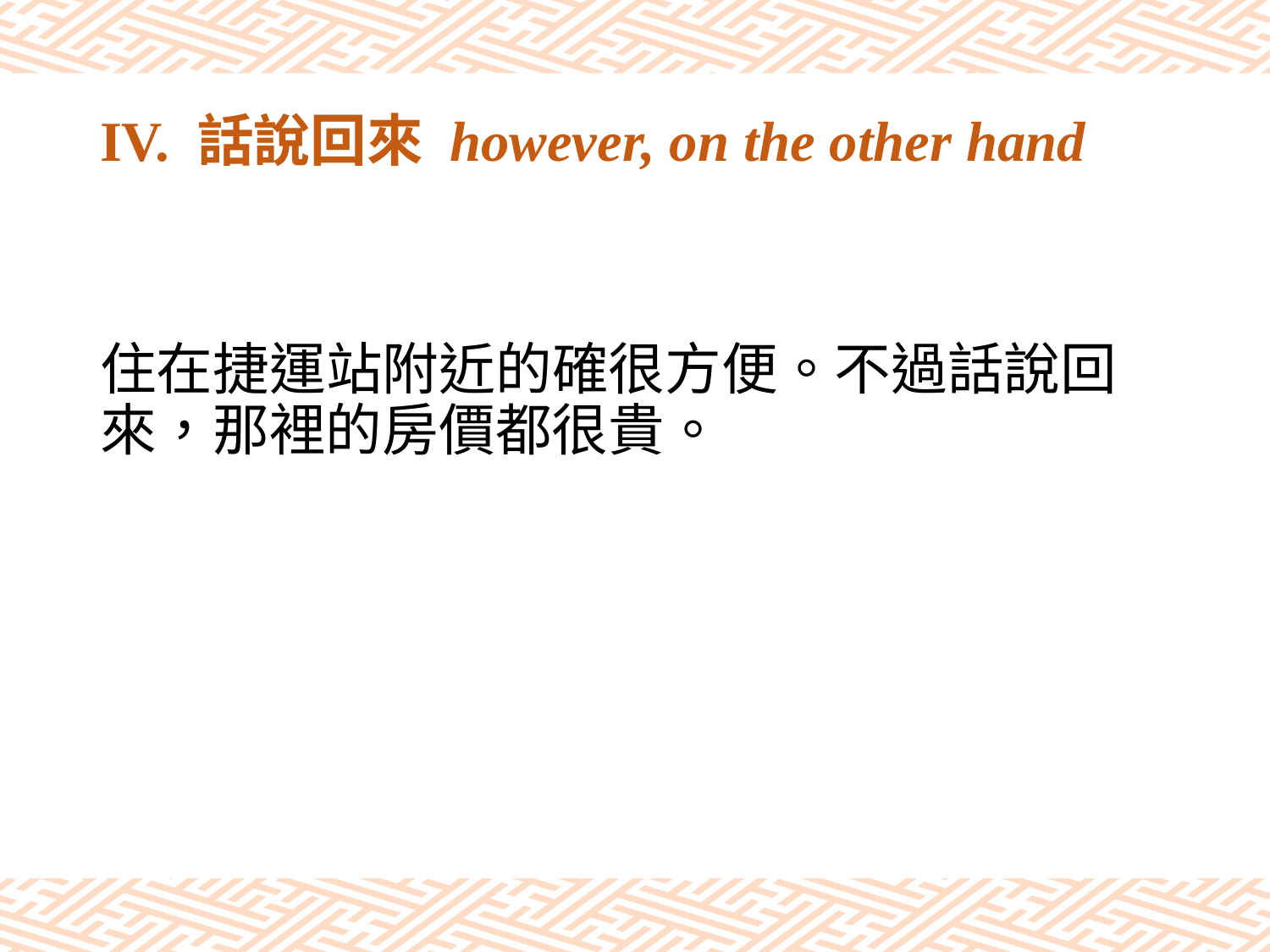

# IV. 話說回來 however, on the other hand

住在捷運站附近的確很方便。不過話說回來，那裡的房價都很貴。